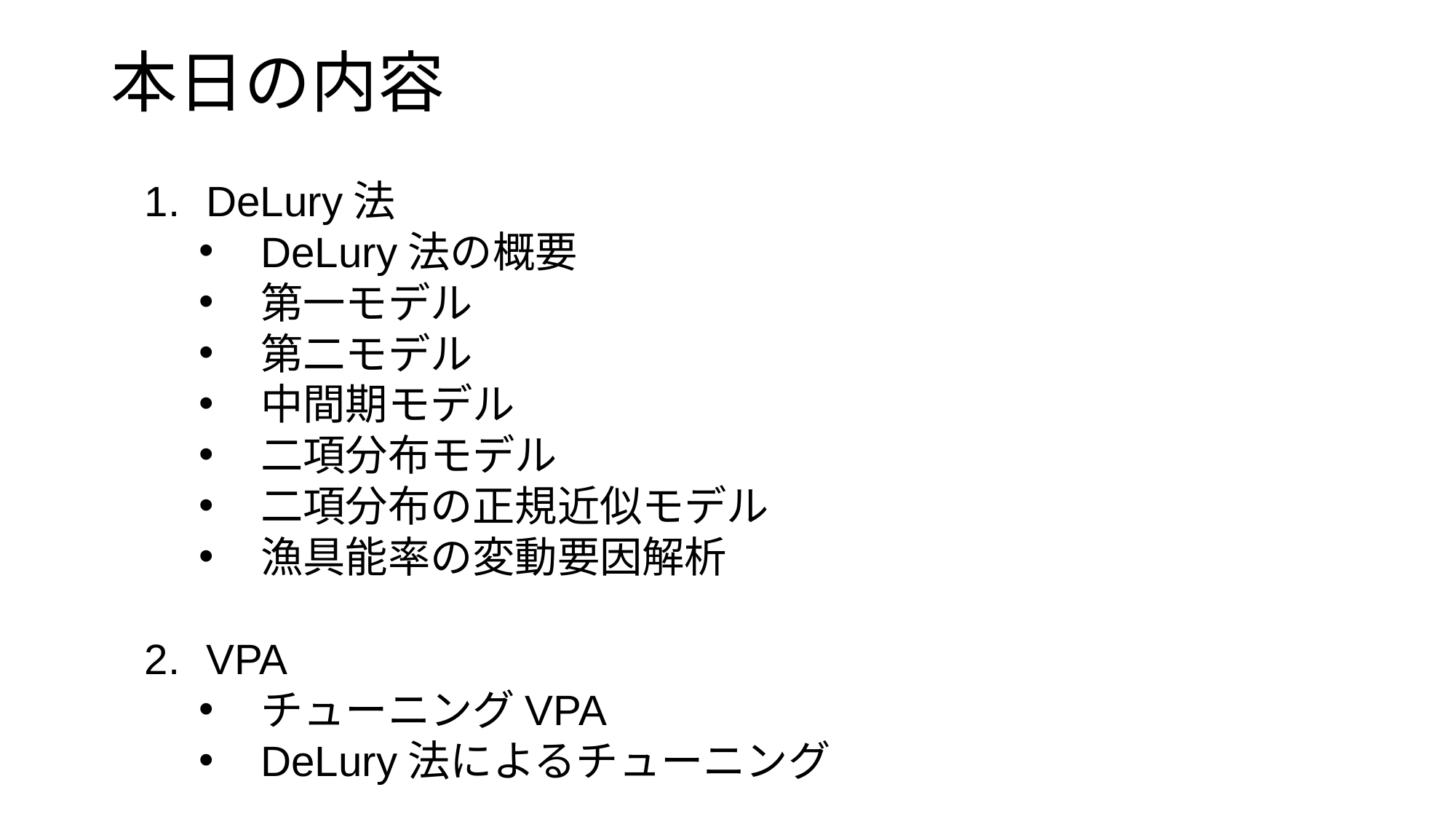

# 本日の内容
DeLury法
DeLury法の概要
第一モデル
第二モデル
中間期モデル
二項分布モデル
二項分布の正規近似モデル
漁具能率の変動要因解析

VPA
チューニングVPA
DeLury法によるチューニング